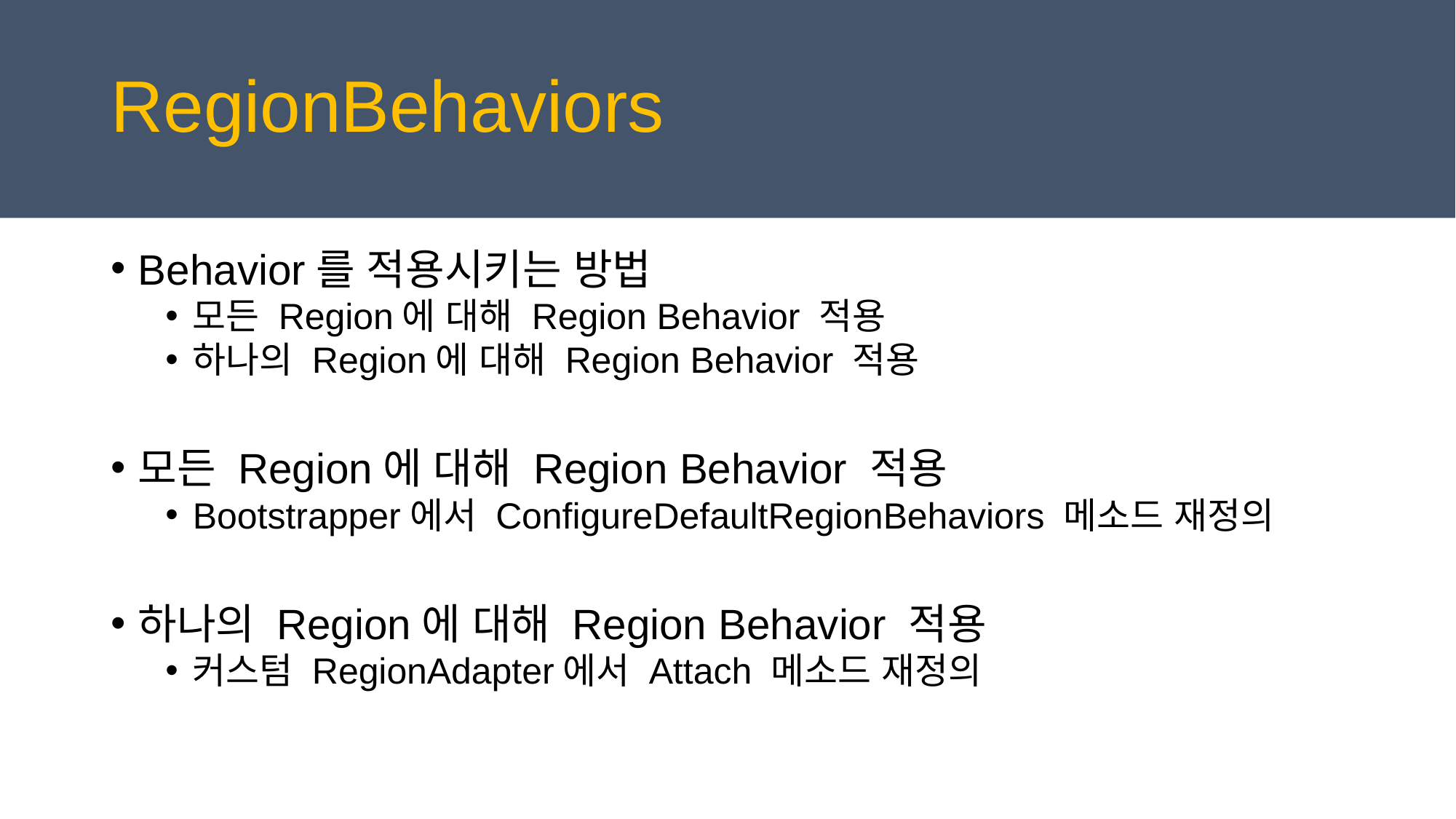

RegionBehaviors
Behavior를 적용시키는 방법
모든 Region에 대해 Region Behavior 적용
하나의 Region에 대해 Region Behavior 적용

모든 Region에 대해 Region Behavior 적용
Bootstrapper에서 ConfigureDefaultRegionBehaviors 메소드 재정의

하나의 Region에 대해 Region Behavior 적용
커스텀 RegionAdapter에서 Attach 메소드 재정의